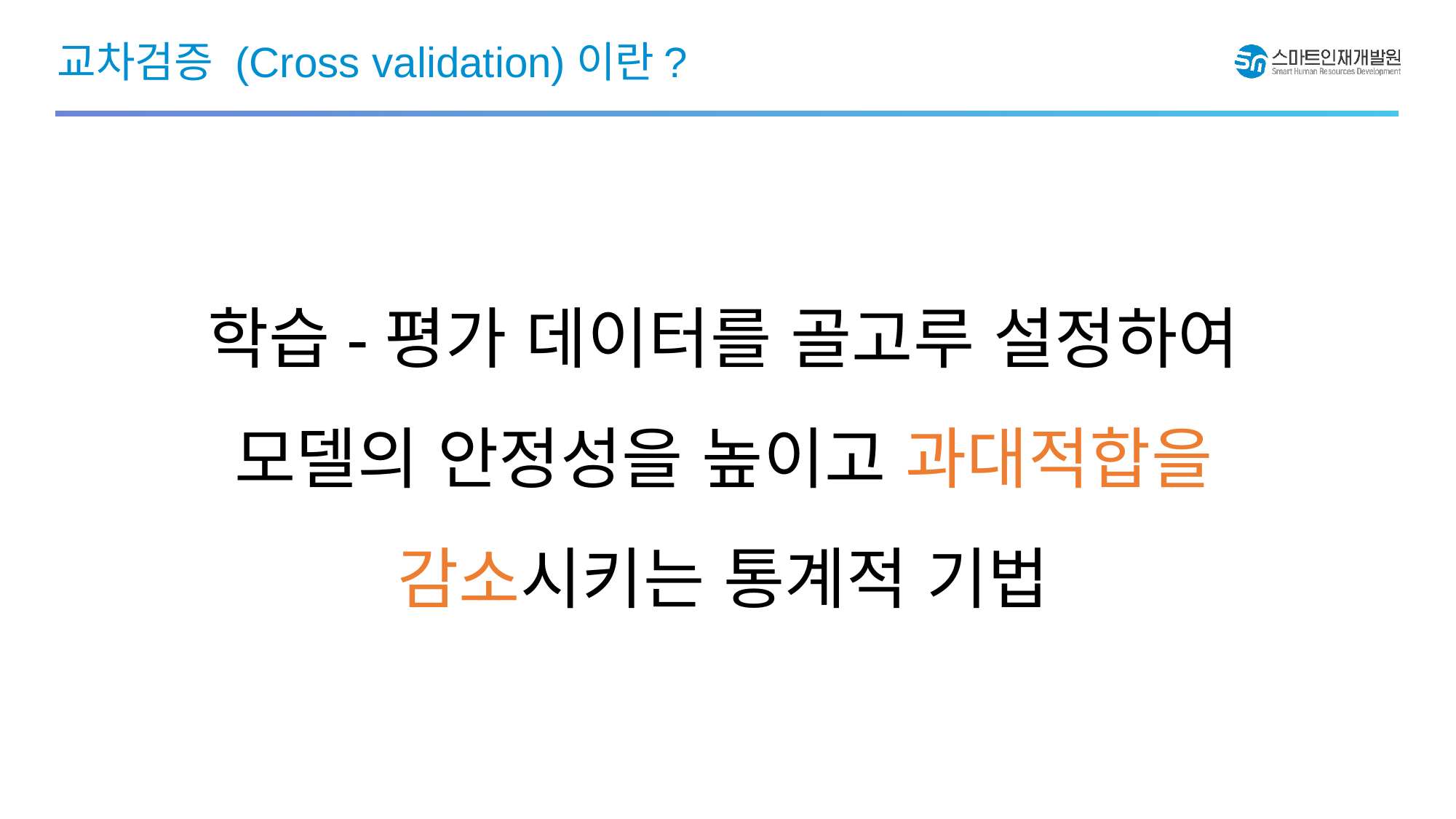

# 교차검증 (Cross validation)이란?
학습-평가 데이터를 골고루 설정하여
모델의 안정성을 높이고 과대적합을
감소시키는 통계적 기법